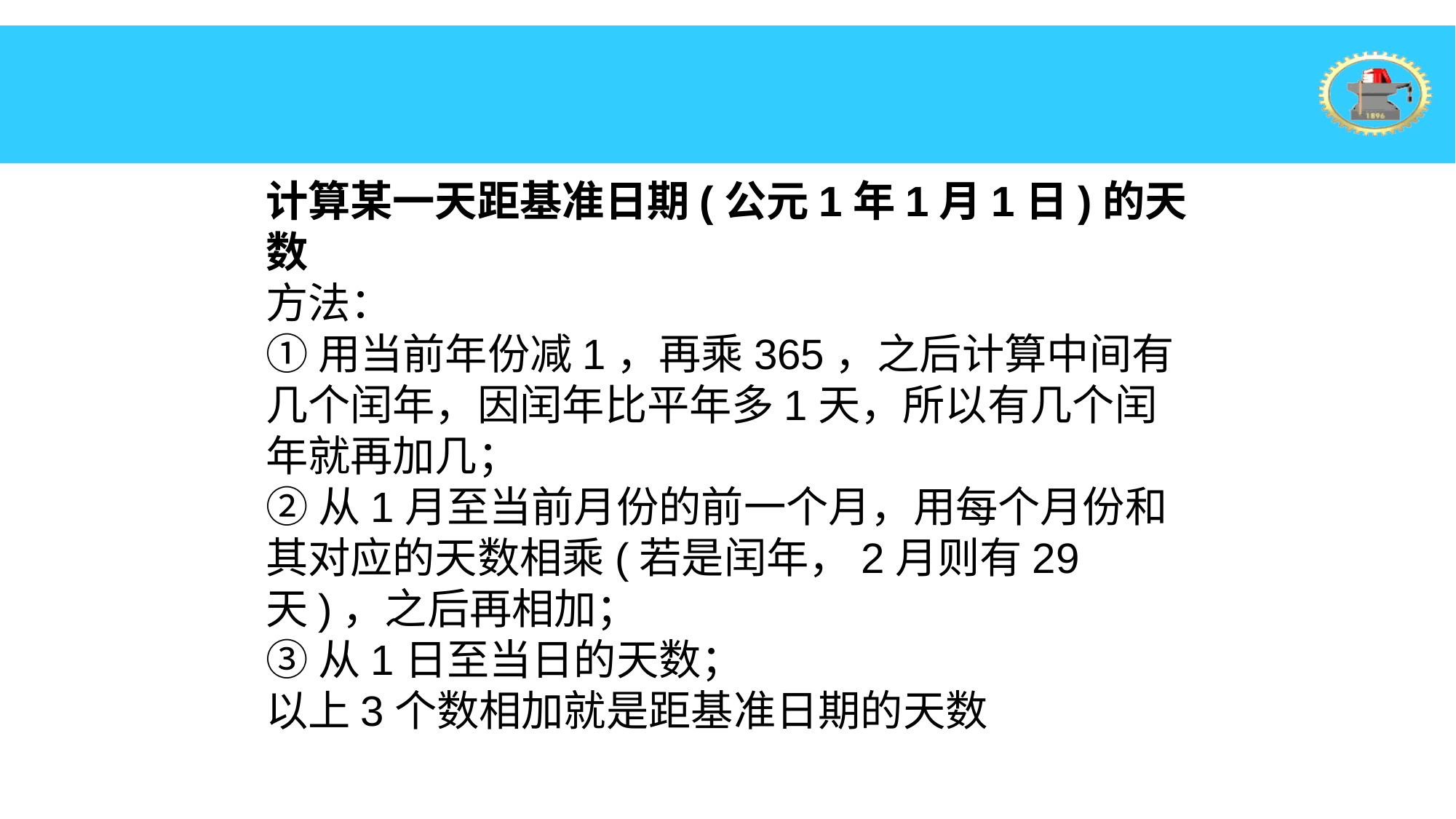

计算某一天距基准日期(公元1年1月1日)的天数
方法：
①用当前年份减1，再乘365，之后计算中间有几个闰年，因闰年比平年多1天，所以有几个闰年就再加几；
②从1月至当前月份的前一个月，用每个月份和其对应的天数相乘(若是闰年，2月则有29天)，之后再相加；
③从1日至当日的天数；
以上3个数相加就是距基准日期的天数